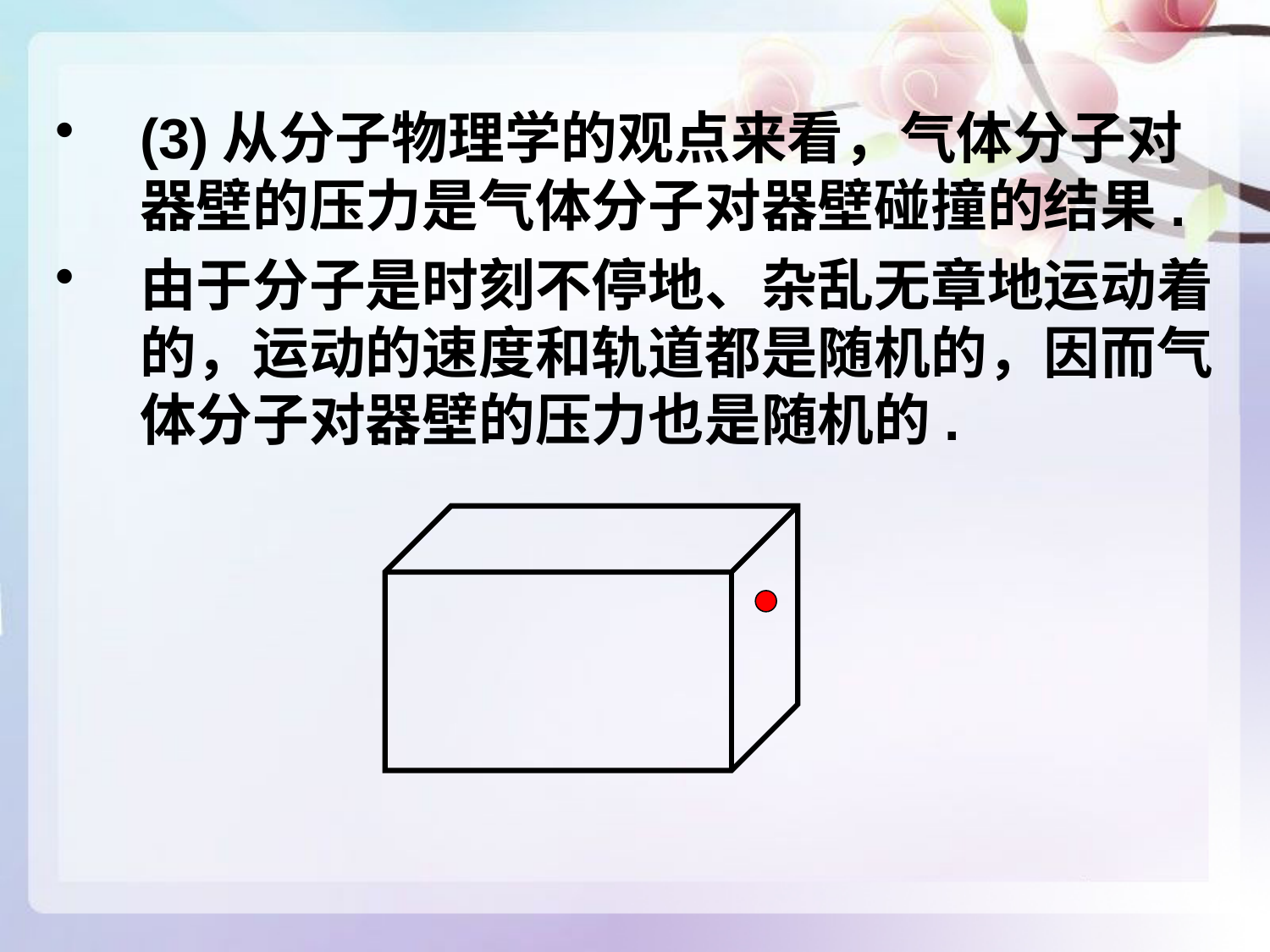

(3)从分子物理学的观点来看，气体分子对器壁的压力是气体分子对器壁碰撞的结果.
由于分子是时刻不停地、杂乱无章地运动着的，运动的速度和轨道都是随机的，因而气体分子对器壁的压力也是随机的.